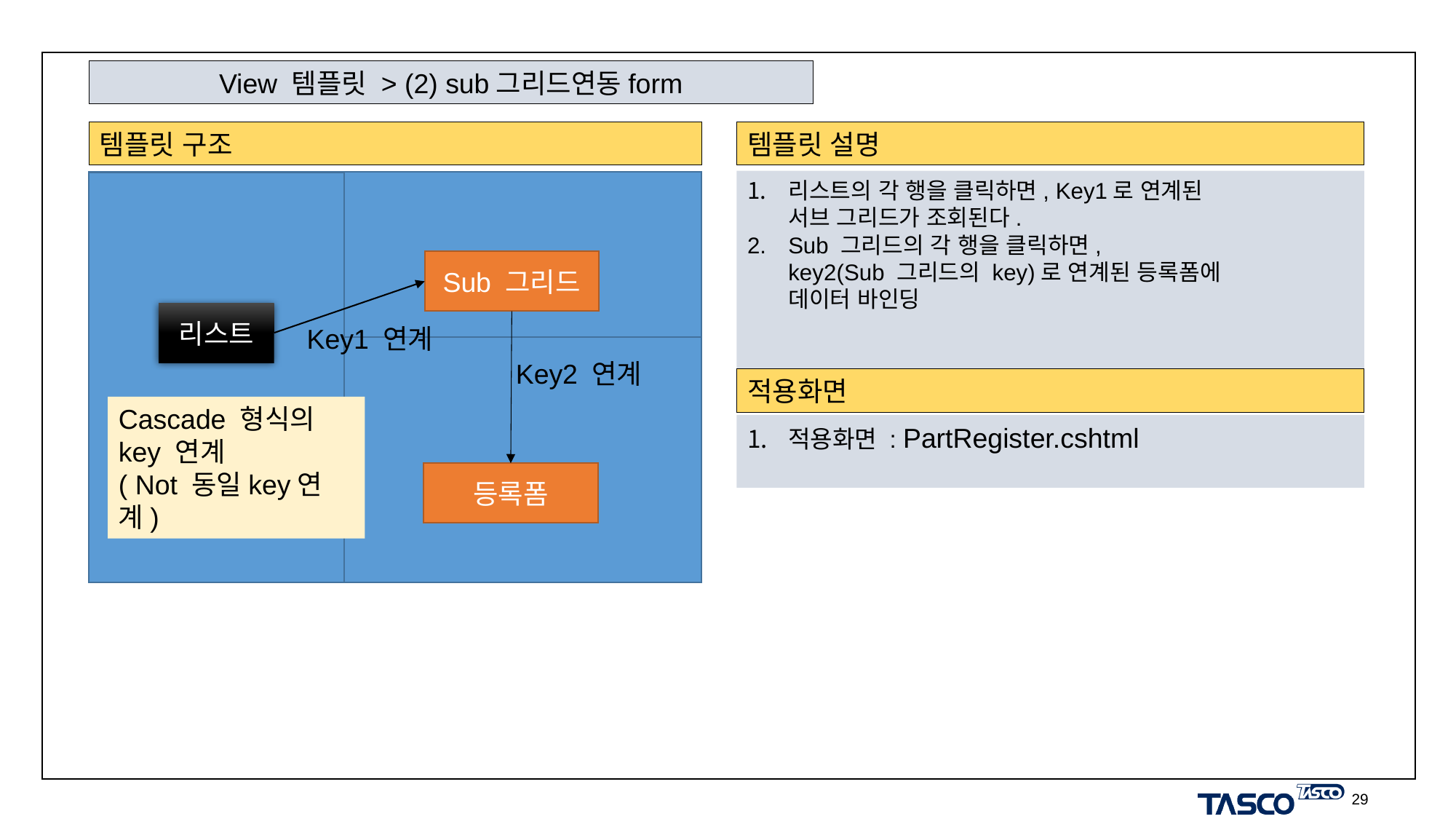

# 3.4. view 템플릿
View 템플릿 > (2) sub그리드연동form
템플릿 구조
템플릿 설명
리스트의 각 행을 클릭하면, Key1로 연계된
서브 그리드가 조회된다.
Sub 그리드의 각 행을 클릭하면,
key2(Sub 그리드의 key)로 연계된 등록폼에
데이터 바인딩

Sub 그리드
리스트
Key1 연계

Key2 연계
적용화면
Cascade 형식의 key 연계
( Not 동일key연계)
적용화면 : PartRegister.cshtml

등록폼